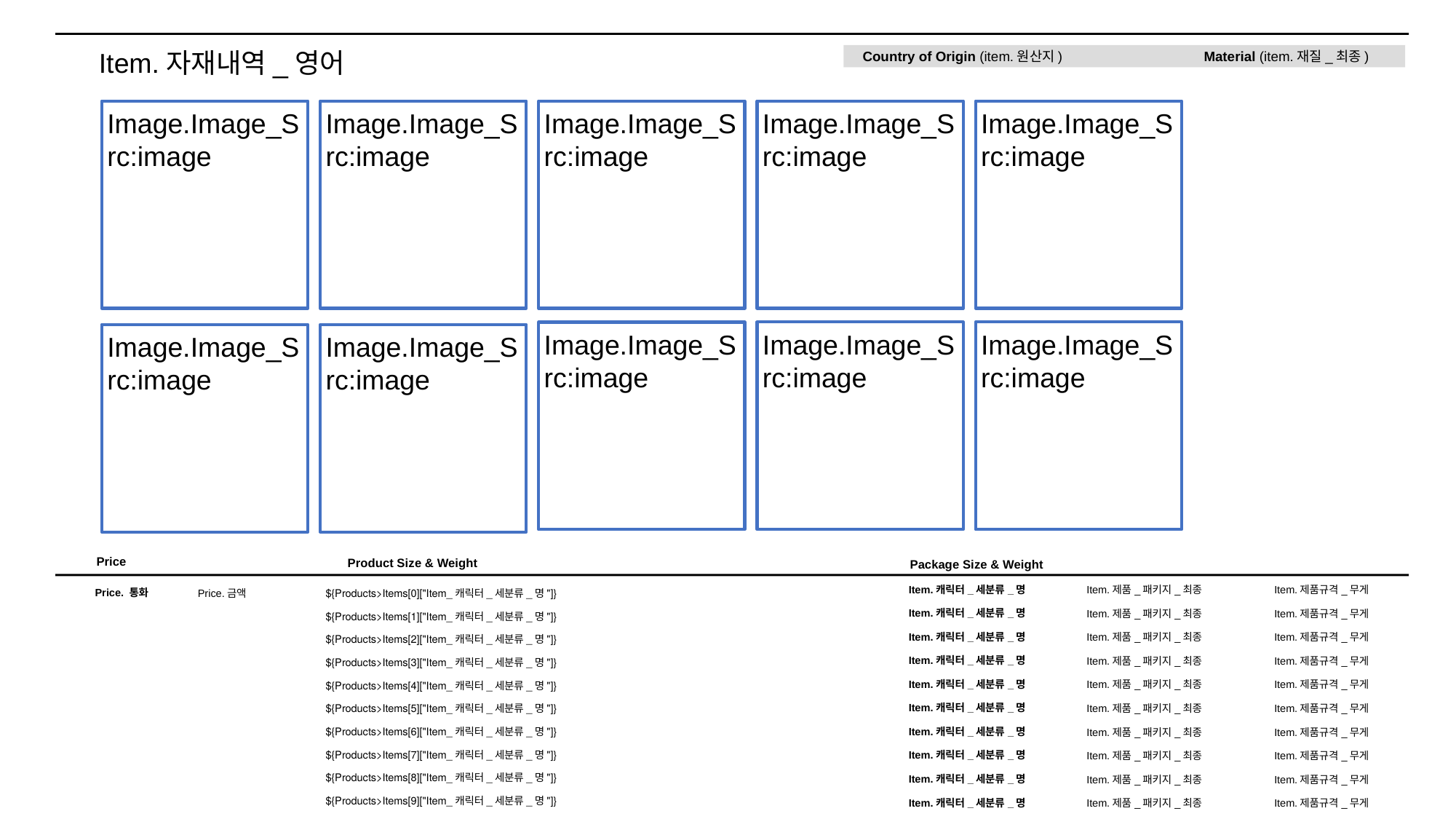

Item.자재내역_영어
     Country of Origin (item.원산지)                                     Material (item.재질_최종)
Image.Image_Src:image

Image.Image_Src:image

Image.Image_Src:image

Image.Image_Src:image

Image.Image_Src:image

Image.Image_Src:image

Image.Image_Src:image

Image.Image_Src:image

Image.Image_Src:image

Image.Image_Src:image

Price
Product Size & Weight
Package Size & Weight

| Item.캐릭터\_세분류\_명 | Item.제품\_패키지\_최종 | Item.제품규격\_무게 |
| --- | --- | --- |
| Item.캐릭터\_세분류\_명 | Item.제품\_패키지\_최종 | Item.제품규격\_무게 |
| Item.캐릭터\_세분류\_명 | Item.제품\_패키지\_최종 | Item.제품규격\_무게 |
| Item.캐릭터\_세분류\_명 | Item.제품\_패키지\_최종 | Item.제품규격\_무게 |
| Item.캐릭터\_세분류\_명 | Item.제품\_패키지\_최종 | Item.제품규격\_무게 |
| Item.캐릭터\_세분류\_명 | Item.제품\_패키지\_최종 | Item.제품규격\_무게 |
| Item.캐릭터\_세분류\_명 | Item.제품\_패키지\_최종 | Item.제품규격\_무게 |
| Item.캐릭터\_세분류\_명 | Item.제품\_패키지\_최종 | Item.제품규격\_무게 |
| Item.캐릭터\_세분류\_명 | Item.제품\_패키지\_최종 | Item.제품규격\_무게 |
| Item.캐릭터\_세분류\_명 | Item.제품\_패키지\_최종 | Item.제품규격\_무게 |
| Price. 통화 | Price.금액 |
| --- | --- |
${Products>Items[0]["Item_캐릭터_세분류_명"]}
${Products>Items[1]["Item_캐릭터_세분류_명"]}
${Products>Items[2]["Item_캐릭터_세분류_명"]}
${Products>Items[3]["Item_캐릭터_세분류_명"]}
${Products>Items[4]["Item_캐릭터_세분류_명"]}
${Products>Items[5]["Item_캐릭터_세분류_명"]}
${Products>Items[6]["Item_캐릭터_세분류_명"]}
${Products>Items[7]["Item_캐릭터_세분류_명"]}
${Products>Items[8]["Item_캐릭터_세분류_명"]}
${Products>Items[9]["Item_캐릭터_세분류_명"]}